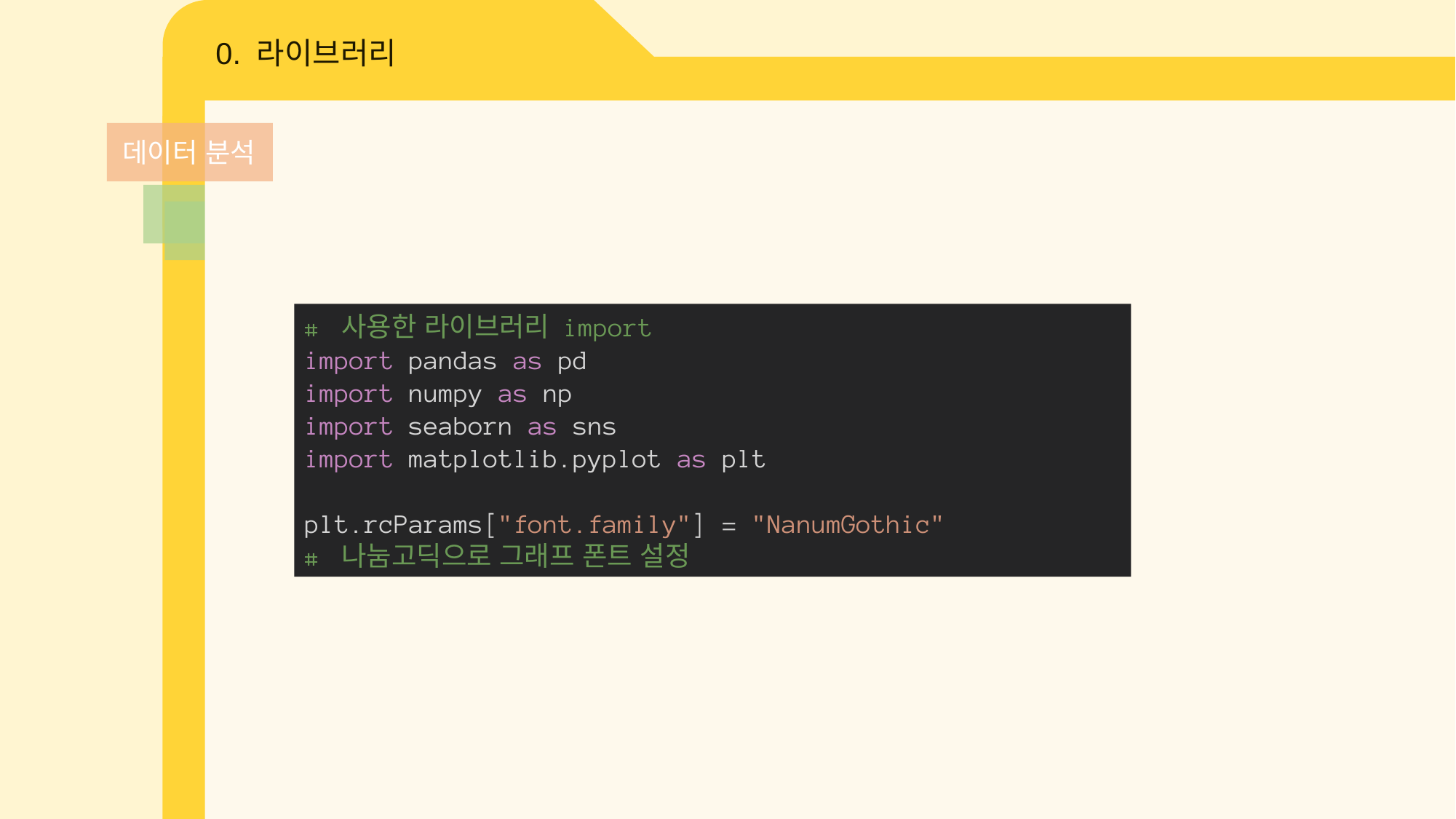

0. 라이브러리

데이터 분석

# 사용한 라이브러리 import
import pandas as pd
import numpy as np
import seaborn as sns
import matplotlib.pyplot as plt
plt.rcParams["font.family"] = "NanumGothic"
# 나눔고딕으로 그래프 폰트 설정